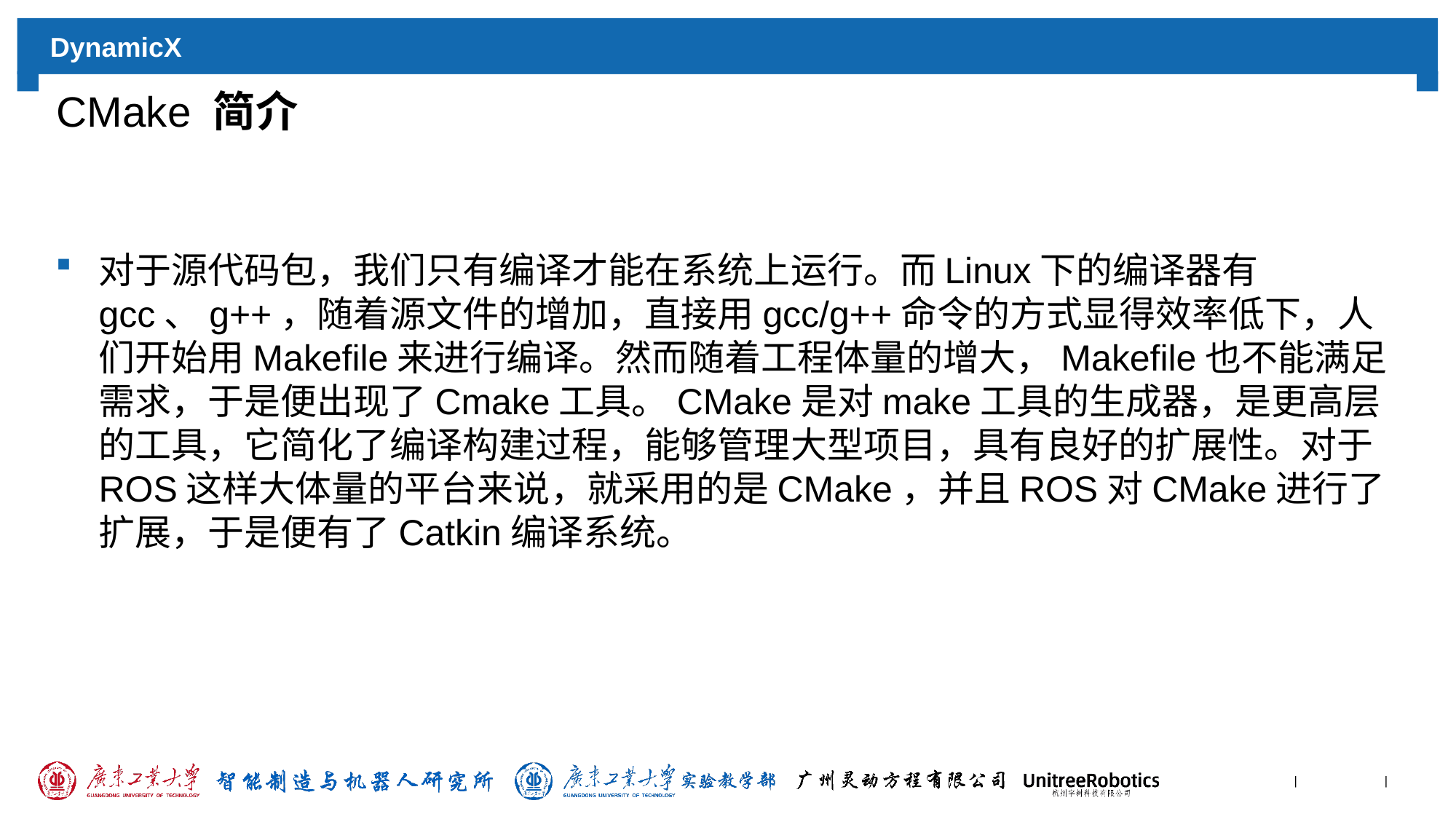

CMake 简介
#
对于源代码包，我们只有编译才能在系统上运行。而Linux下的编译器有gcc、g++，随着源文件的增加，直接用gcc/g++命令的方式显得效率低下，人们开始用Makefile来进行编译。然而随着工程体量的增大，Makefile也不能满足需求，于是便出现了Cmake工具。CMake是对make工具的生成器，是更高层的工具，它简化了编译构建过程，能够管理大型项目，具有良好的扩展性。对于ROS这样大体量的平台来说，就采用的是CMake，并且ROS对CMake进行了扩展，于是便有了Catkin编译系统。

4